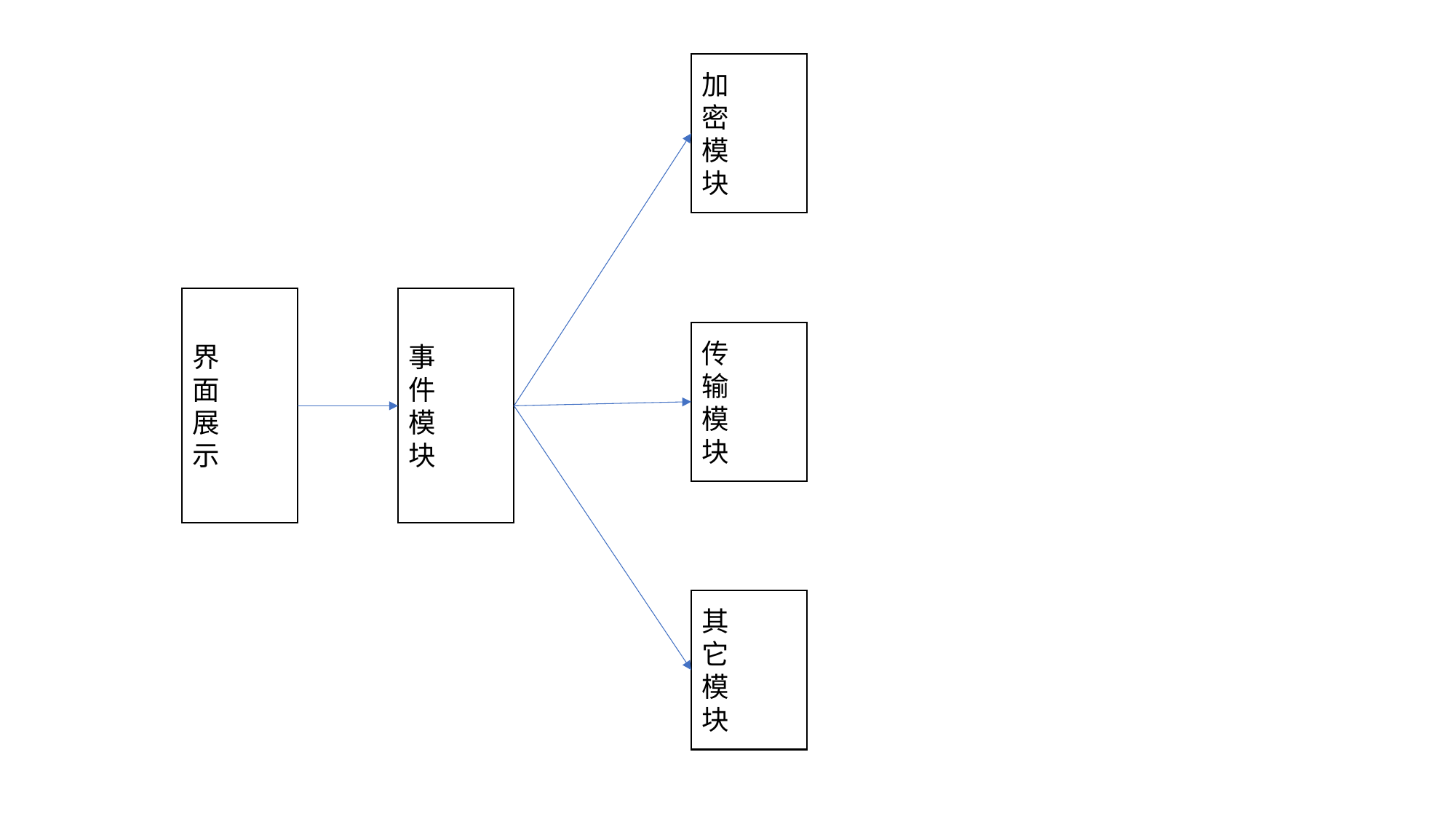

加
密
模
块
界
面
展
示
事
件
模
块
传
输
模
块
其
它
模
块